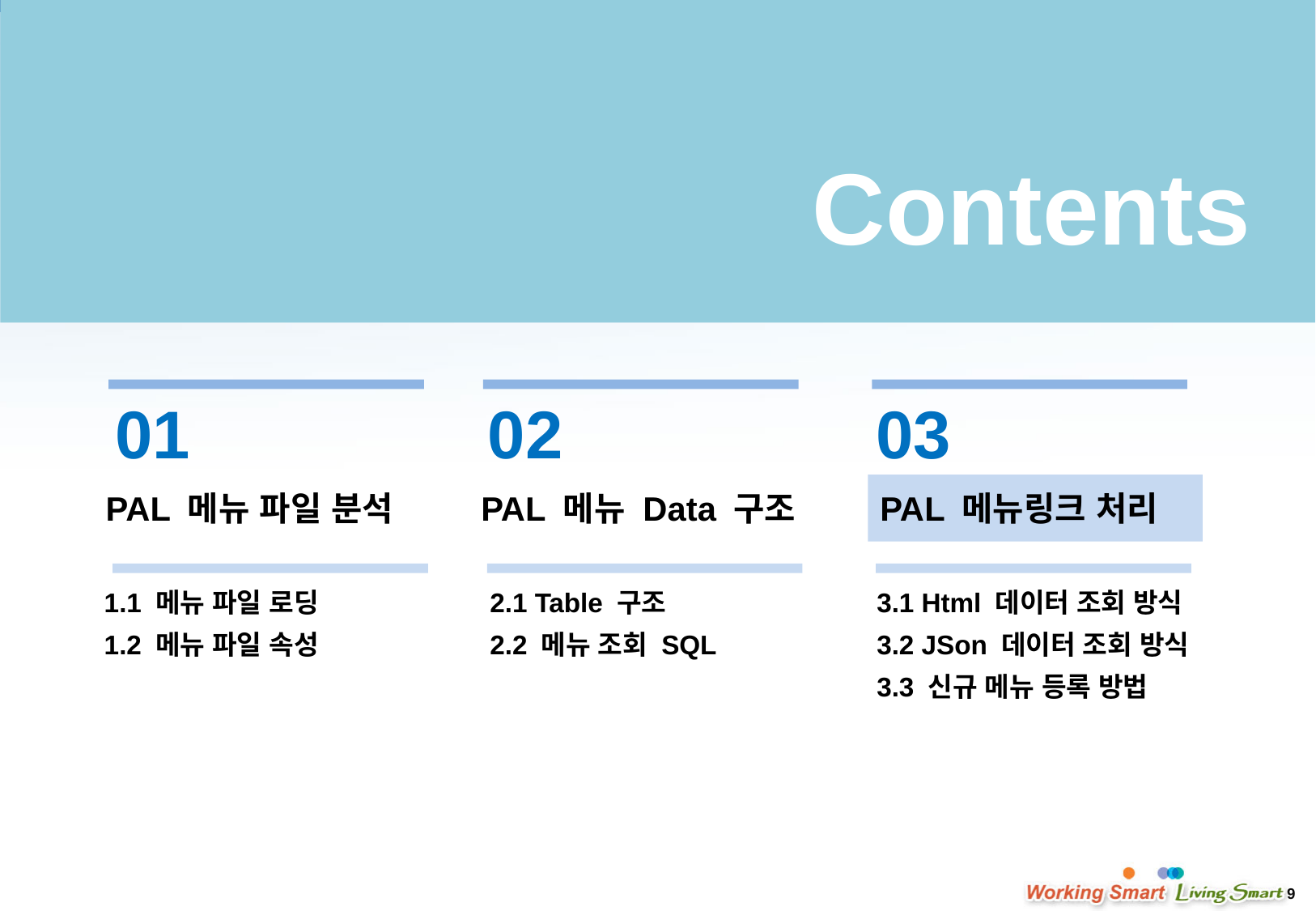

Contents

01
02
03
PAL 메뉴링크 처리
PAL 메뉴 파일 분석
PAL 메뉴 Data 구조

1.1 메뉴 파일 로딩
1.2 메뉴 파일 속성

2.1 Table 구조
2.2 메뉴 조회 SQL

3.1 Html 데이터 조회 방식
3.2 JSon 데이터 조회 방식
3.3 신규 메뉴 등록 방법